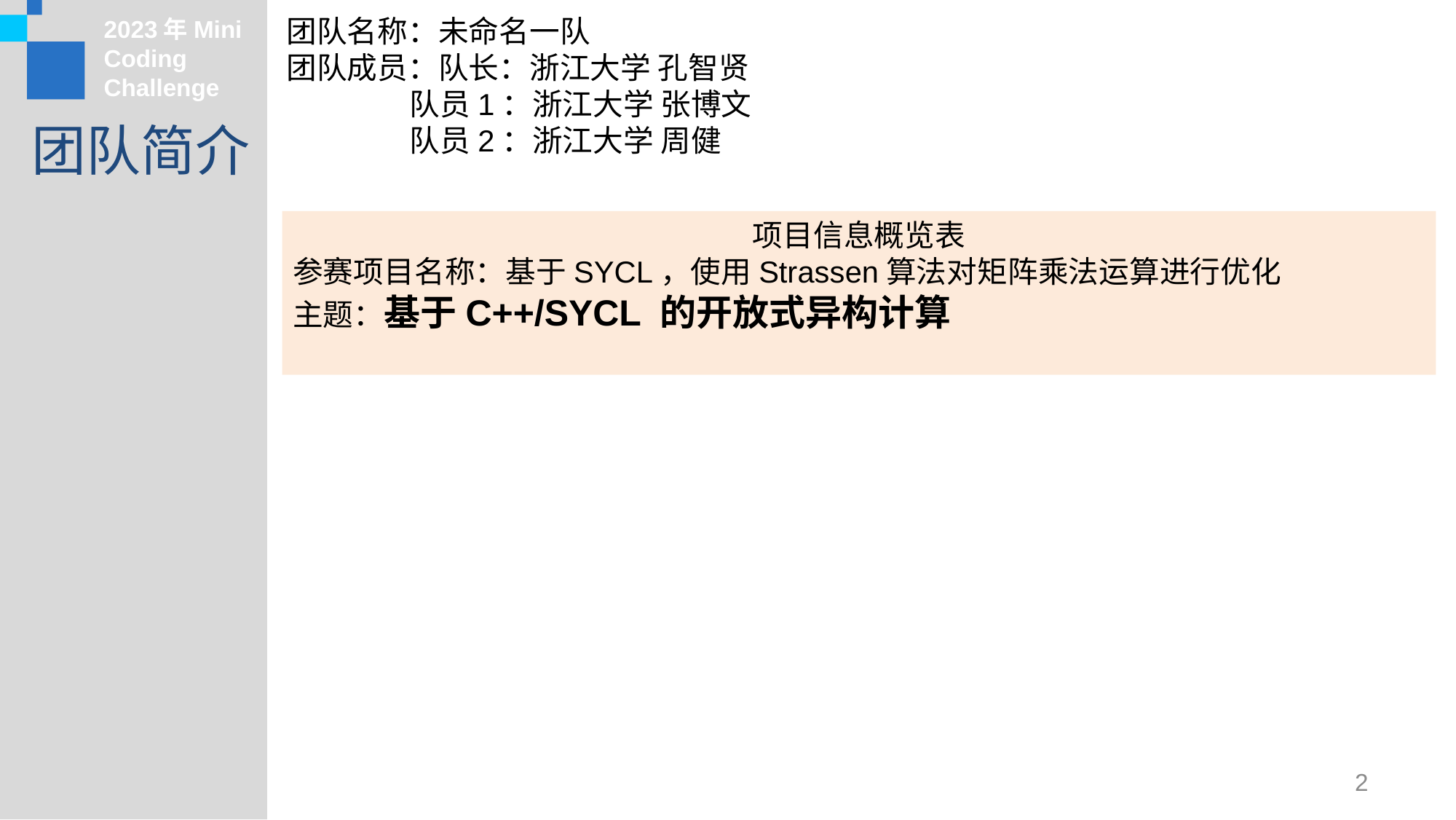

团队名称：未命名一队
团队成员：队长：浙江大学 孔智贤
	 队员1：浙江大学 张博文
	 队员2：浙江大学 周健
2023年Mini Coding Challenge
团队简介
项目信息概览表
参赛项目名称：基于SYCL，使用Strassen算法对矩阵乘法运算进行优化
主题：基于C++/SYCL 的开放式异构计算

2